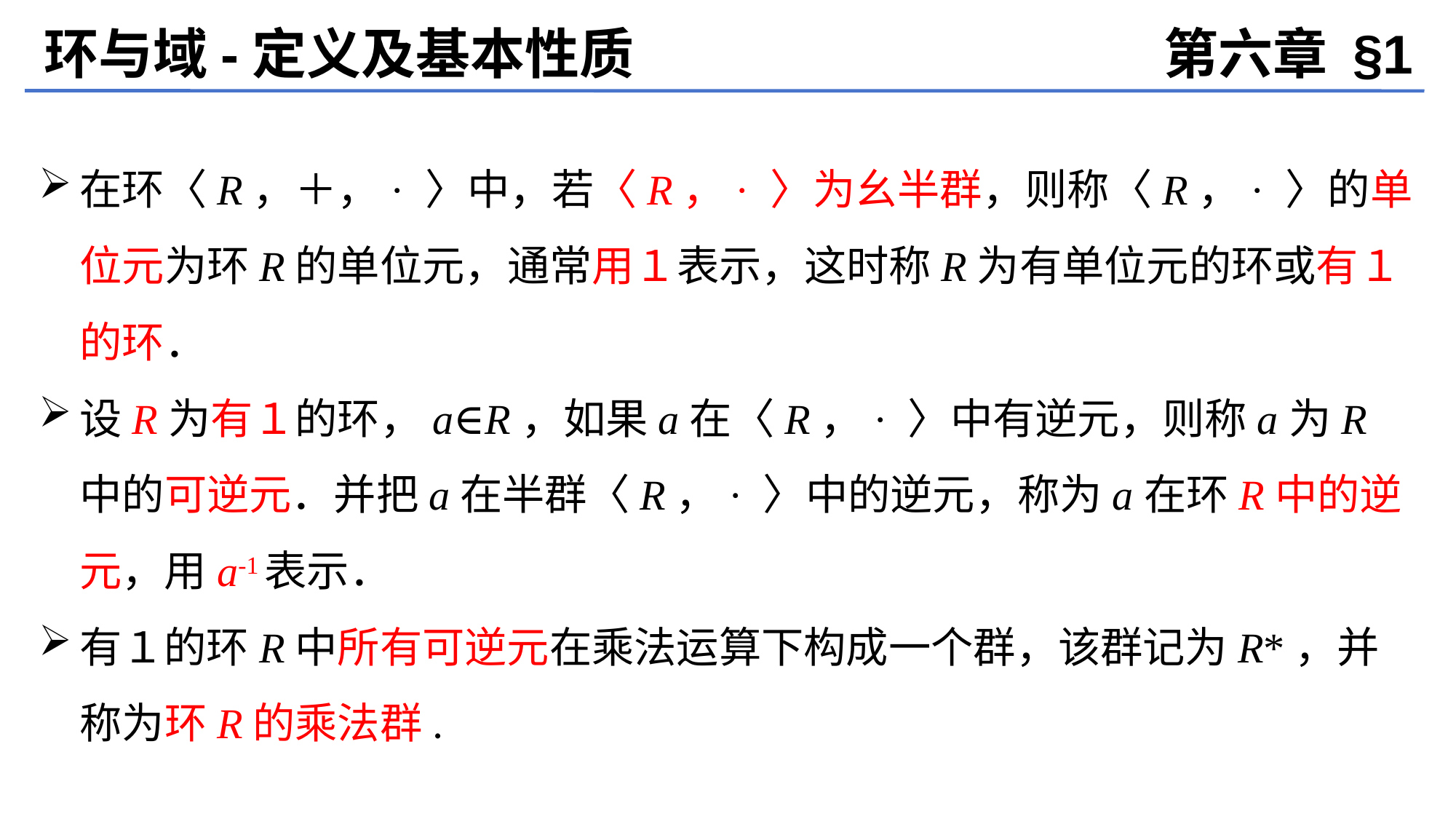

环与域-定义及基本性质
第六章 §1
在环〈R，＋，· 〉中，若〈R，· 〉为幺半群，则称〈R，· 〉的单位元为环R的单位元，通常用１表示，这时称R为有单位元的环或有１的环．
设R为有１的环，a∈R，如果a在〈R，· 〉中有逆元，则称a为R中的可逆元．并把a在半群〈R，· 〉中的逆元，称为a在环R中的逆元，用a-1表示．
有１的环R中所有可逆元在乘法运算下构成一个群，该群记为R*，并称为环R的乘法群.